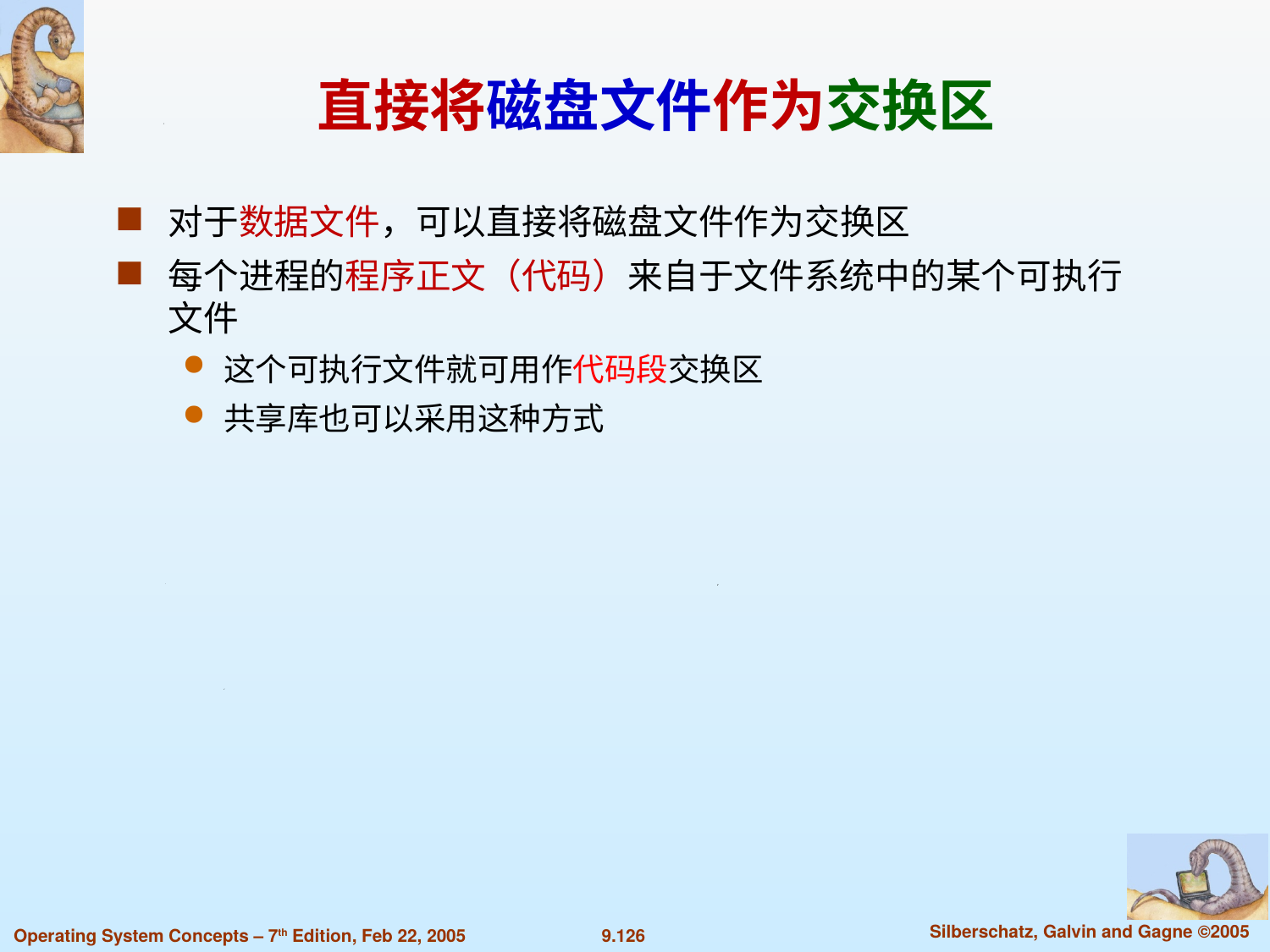

直接将磁盘文件作为交换区
对于数据文件，可以直接将磁盘文件作为交换区
每个进程的程序正文（代码）来自于文件系统中的某个可执行文件
这个可执行文件就可用作代码段交换区
共享库也可以采用这种方式